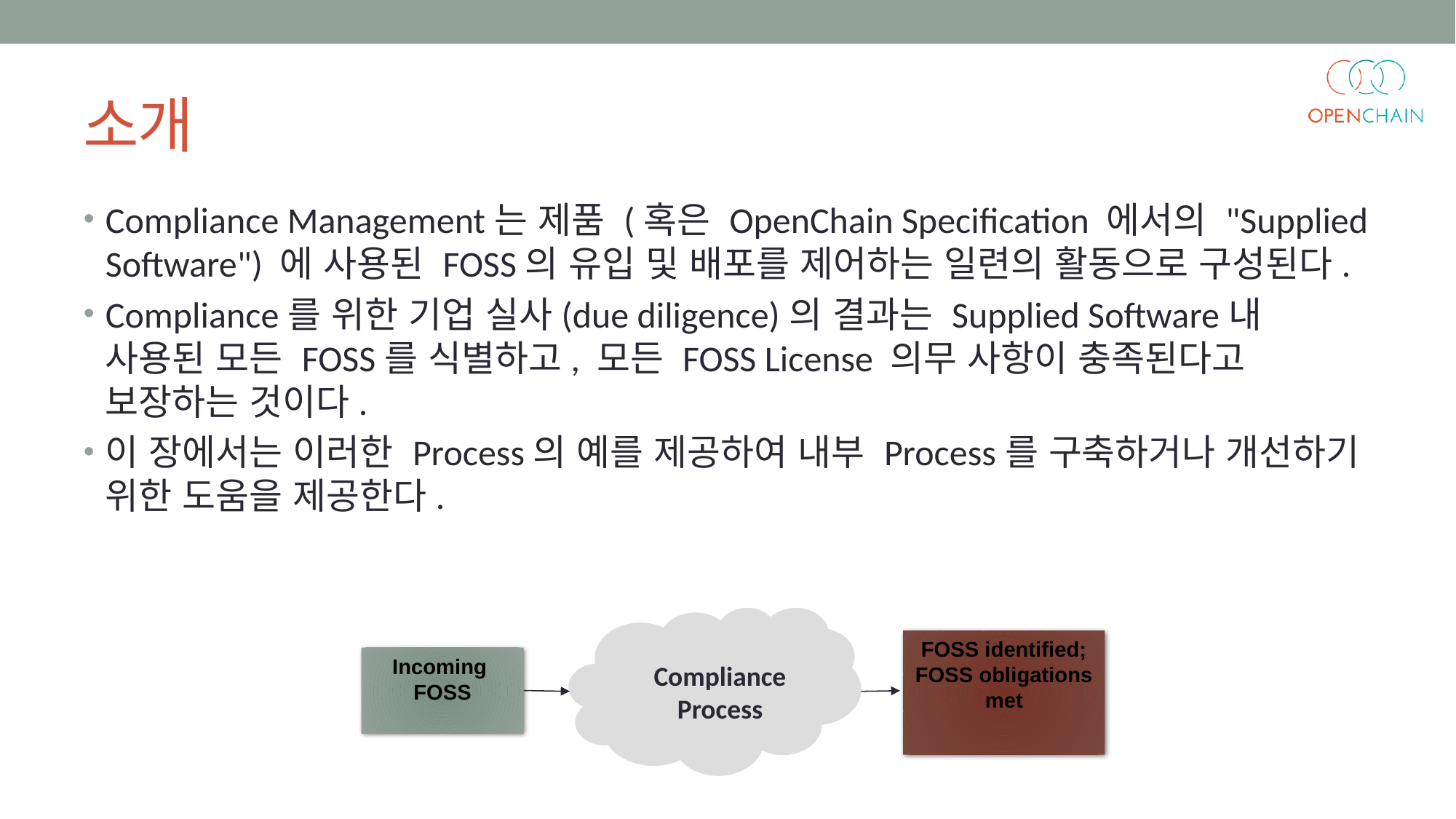

# 소개
Compliance Management는 제품 (혹은 OpenChain Specification 에서의 "Supplied Software") 에 사용된 FOSS의 유입 및 배포를 제어하는 일련의 활동으로 구성된다.
Compliance를 위한 기업 실사(due diligence)의 결과는 Supplied Software내 사용된 모든 FOSS를 식별하고, 모든 FOSS License 의무 사항이 충족된다고 보장하는 것이다.
이 장에서는 이러한 Process의 예를 제공하여 내부 Process를 구축하거나 개선하기 위한 도움을 제공한다.
FOSS identified;
FOSS obligations met
Compliance Process

Incoming
FOSS